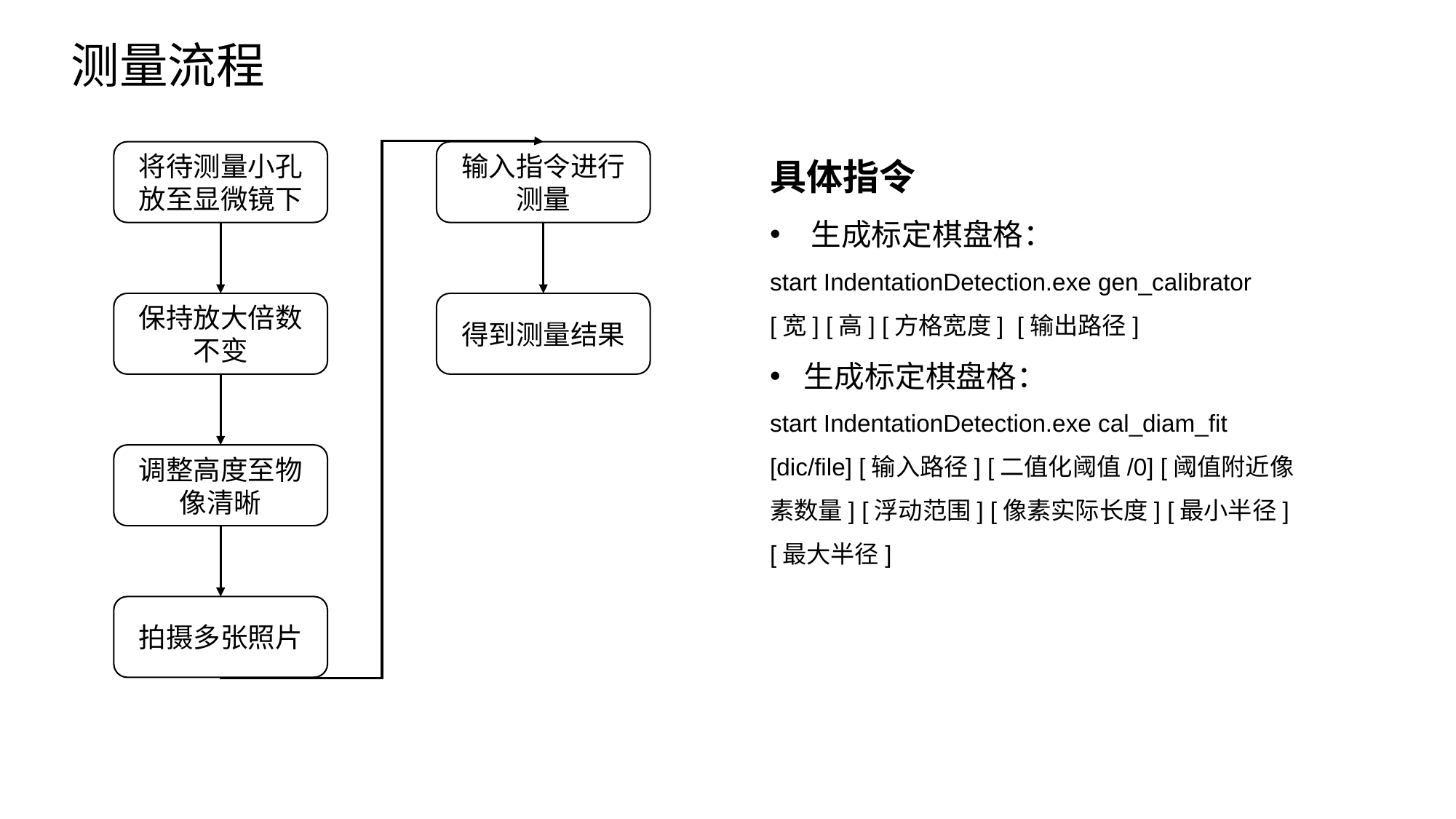

测量流程
具体指令
生成标定棋盘格：
start IndentationDetection.exe gen_calibrator [宽] [高] [方格宽度]  [输出路径]
生成标定棋盘格：
start IndentationDetection.exe cal_diam_fit [dic/file] [输入路径] [二值化阈值/0] [阈值附近像素数量] [浮动范围] [像素实际长度] [最小半径] [最大半径]
将待测量小孔放至显微镜下
输入指令进行测量
保持放大倍数不变
得到测量结果
调整高度至物像清晰
拍摄多张照片